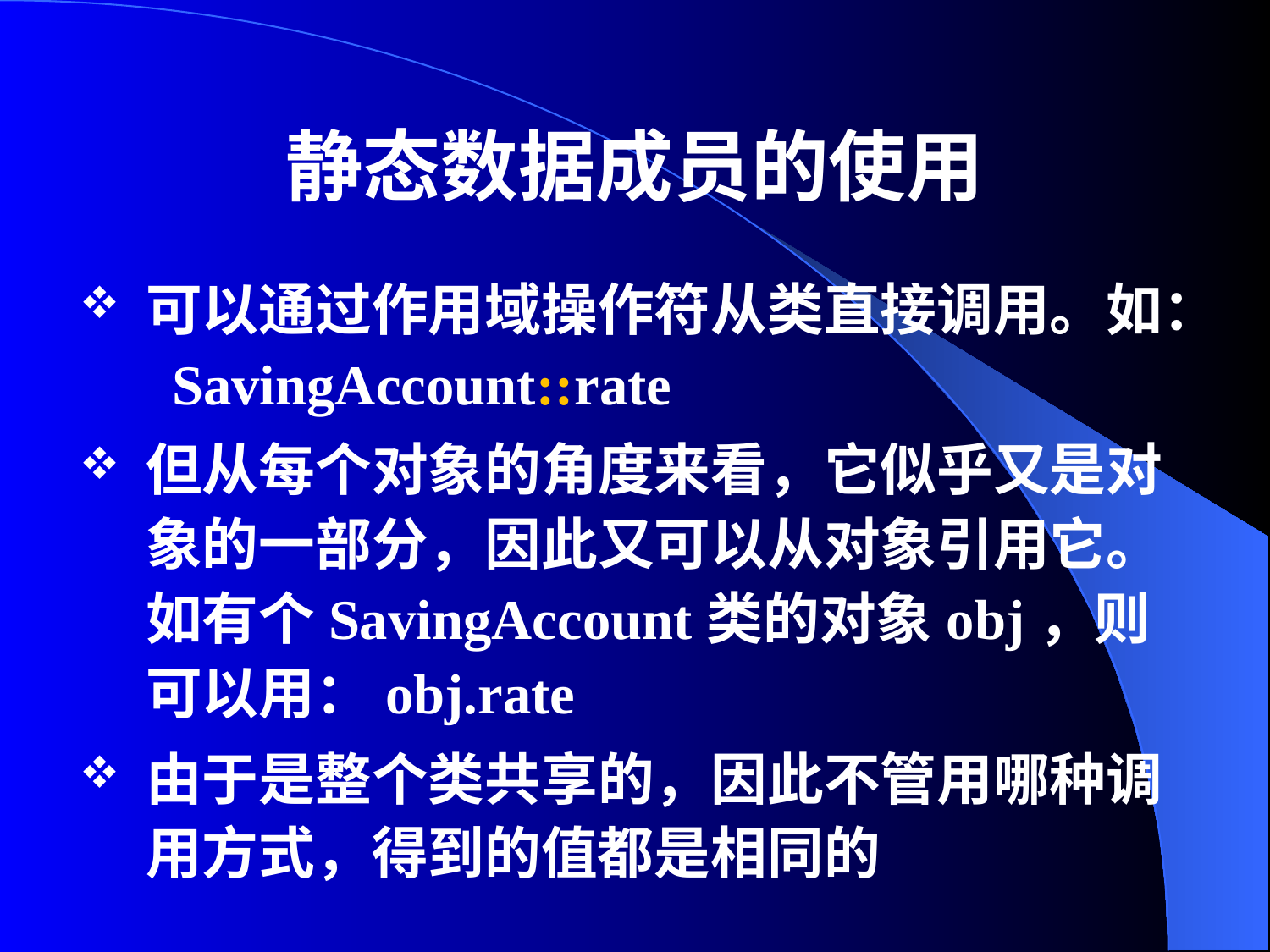

# 静态数据成员的使用
可以通过作用域操作符从类直接调用。如： SavingAccount::rate
但从每个对象的角度来看，它似乎又是对象的一部分，因此又可以从对象引用它。如有个SavingAccount类的对象obj，则可以用：obj.rate
由于是整个类共享的，因此不管用哪种调用方式，得到的值都是相同的